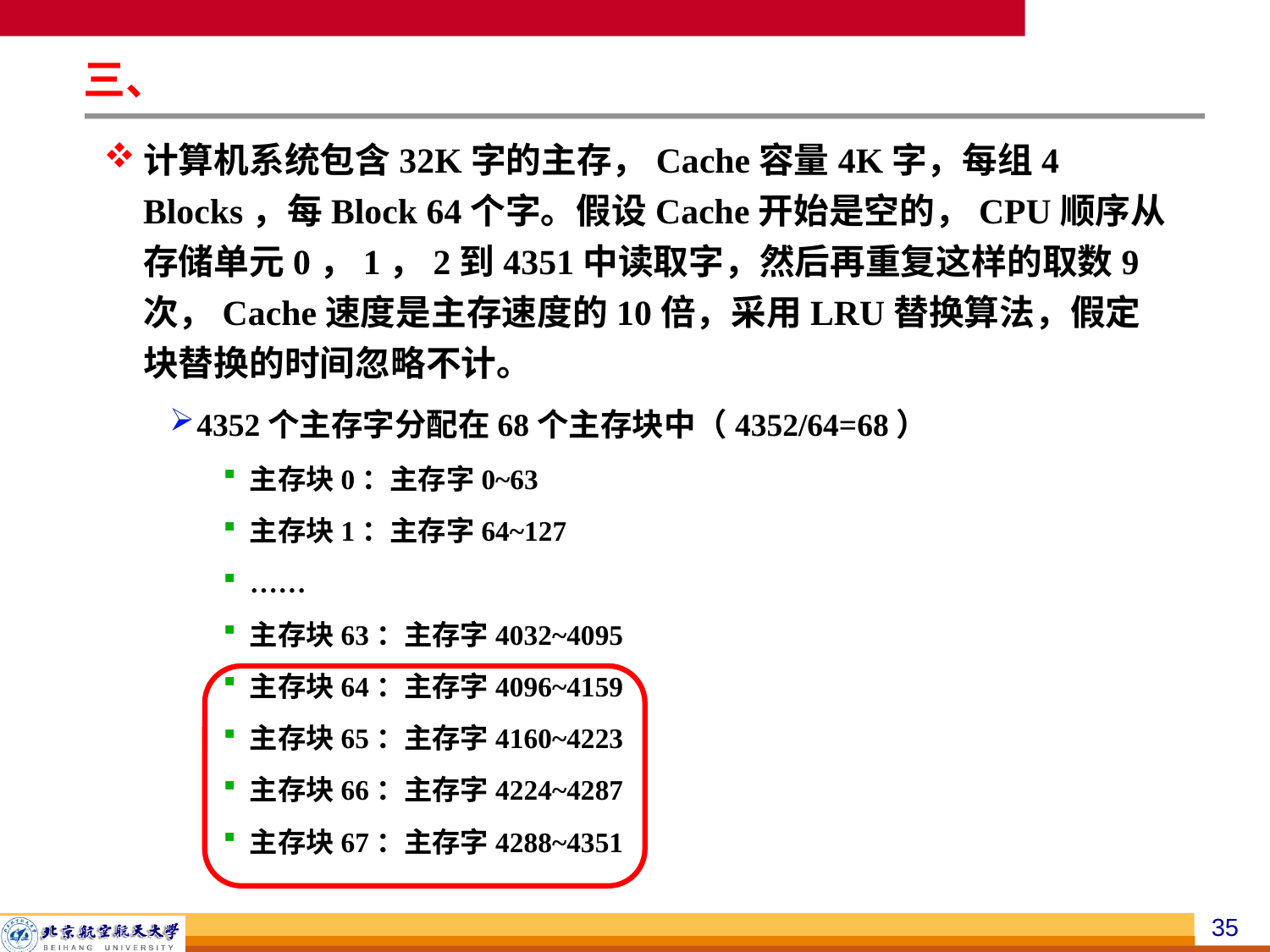

三、
计算机系统包含32K字的主存，Cache容量4K字，每组4 Blocks，每Block 64个字。假设Cache开始是空的，CPU顺序从存储单元0，1，2到4351中读取字，然后再重复这样的取数9次，Cache速度是主存速度的10倍，采用LRU替换算法，假定块替换的时间忽略不计。
4352个主存字分配在68个主存块中（4352/64=68）
主存块0：主存字0~63
主存块1：主存字64~127
……
主存块63：主存字4032~4095
主存块64：主存字4096~4159
主存块65：主存字4160~4223
主存块66：主存字4224~4287
主存块67：主存字4288~4351